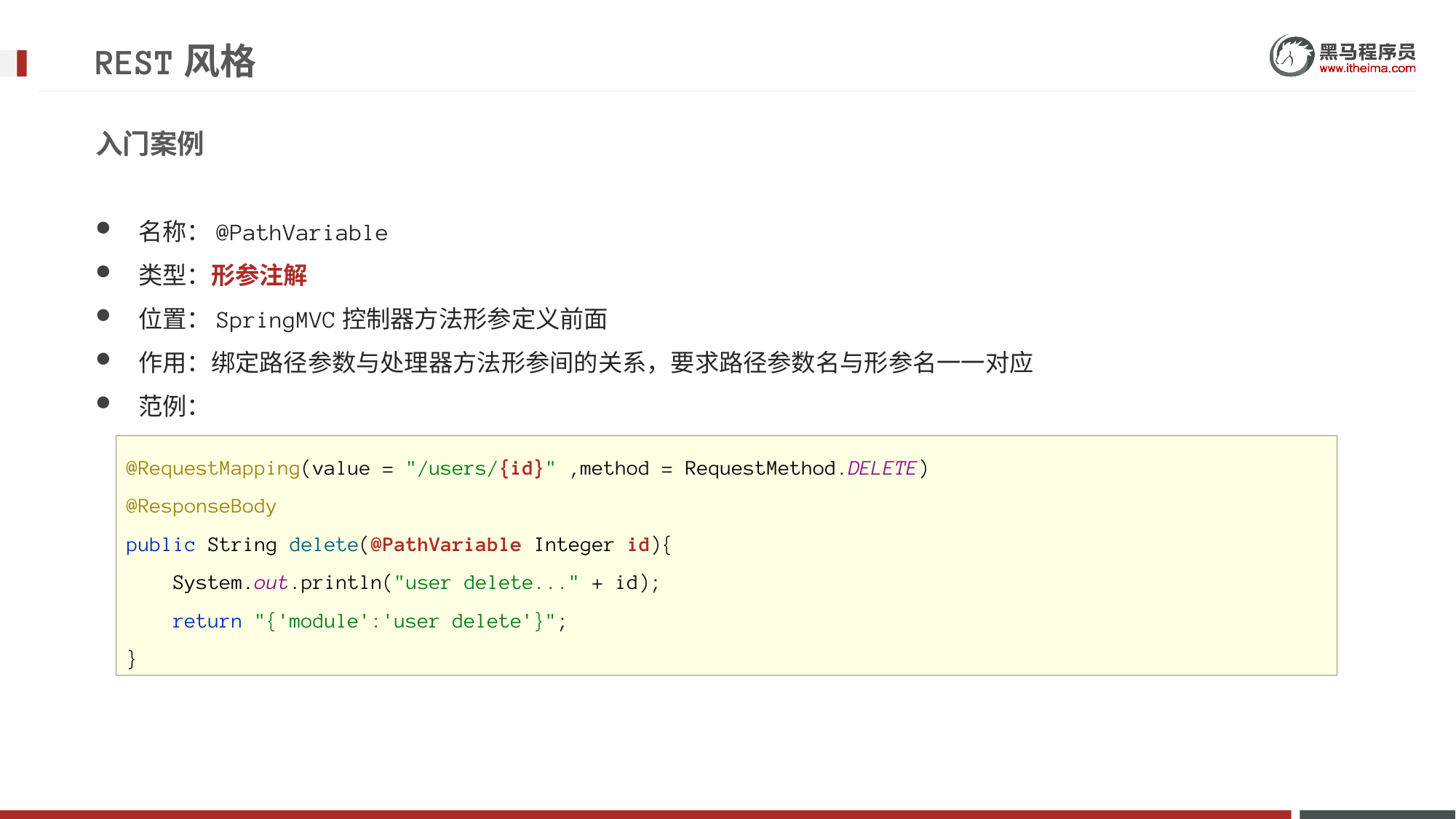

# REST风格
入门案例
名称：@PathVariable
类型：形参注解
位置：SpringMVC控制器方法形参定义前面
作用：绑定路径参数与处理器方法形参间的关系，要求路径参数名与形参名一一对应
范例：

@RequestMapping(value = "/users/{id}" ,method = RequestMethod.DELETE)
@ResponseBody
public String delete(@PathVariable Integer id){
    System.out.println("user delete..." + id);
    return "{'module':'user delete'}";
}